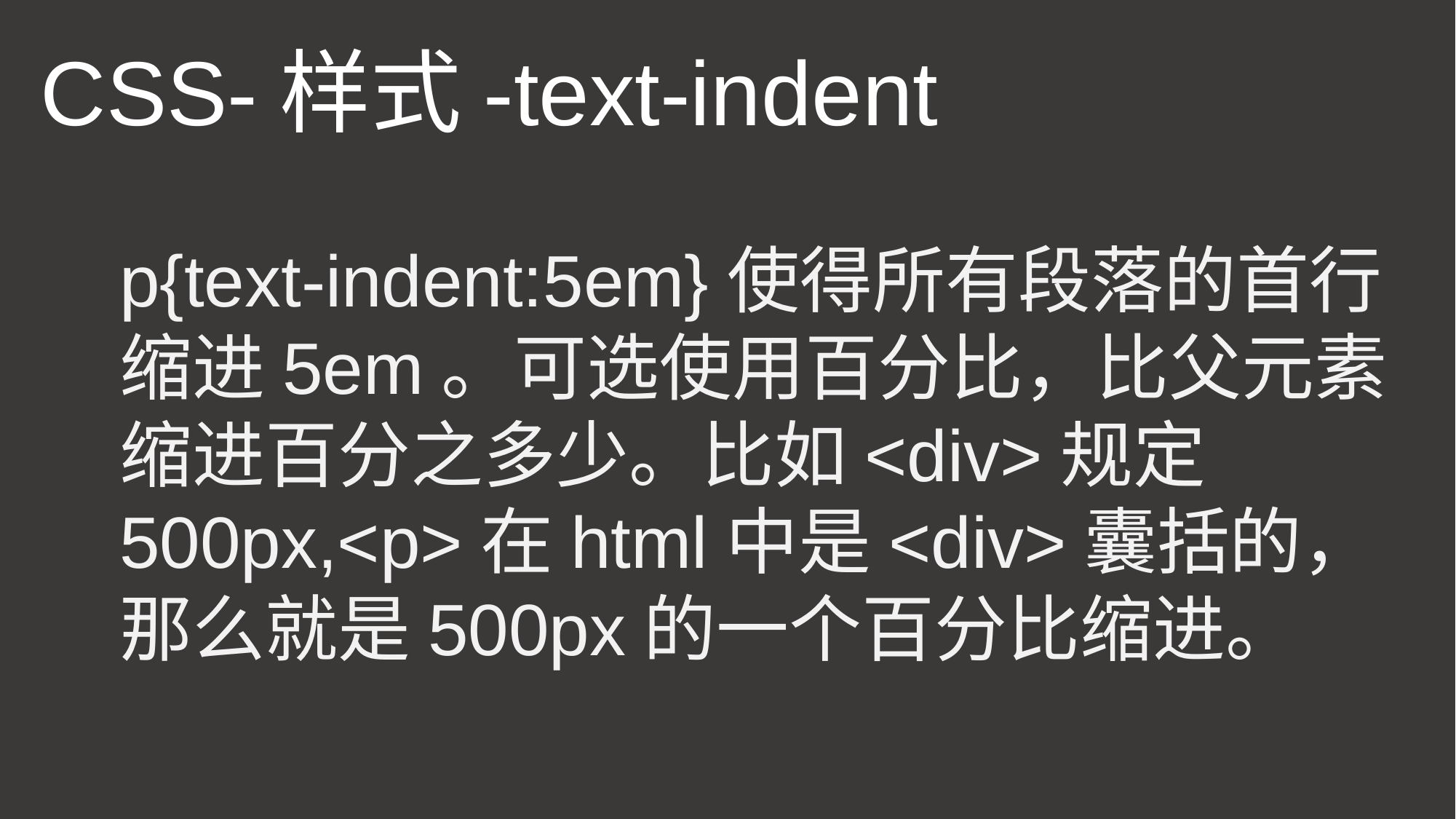

CSS-样式-text-indent
p{text-indent:5em}使得所有段落的首行缩进5em。可选使用百分比，比父元素缩进百分之多少。比如<div>规定500px,<p>在html中是<div>囊括的，那么就是500px的一个百分比缩进。